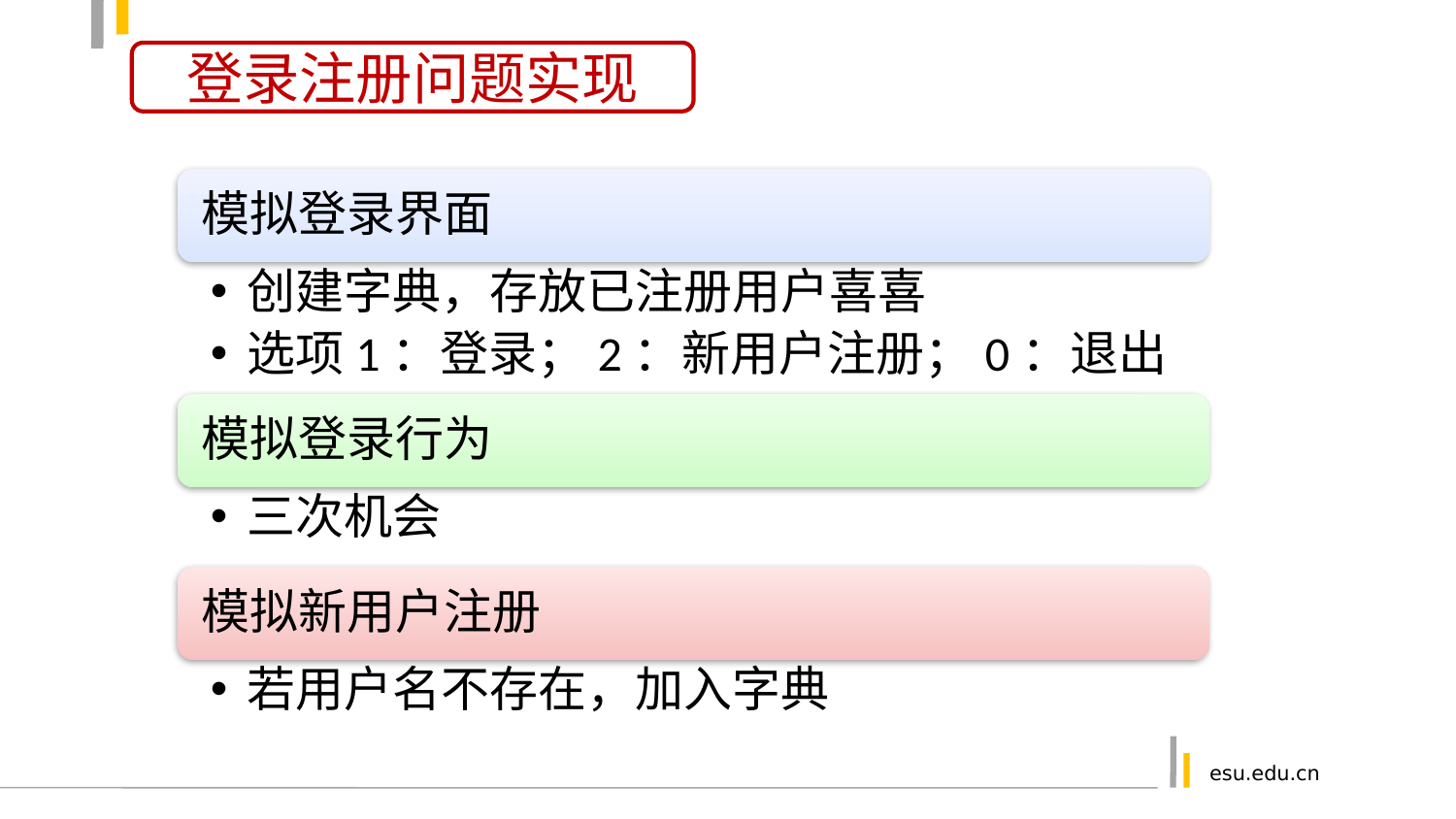

登录注册问题实现
模拟登录界面
创建字典，存放已注册用户喜喜
选项1：登录；2：新用户注册；0：退出
模拟登录行为
三次机会
模拟新用户注册
若用户名不存在，加入字典